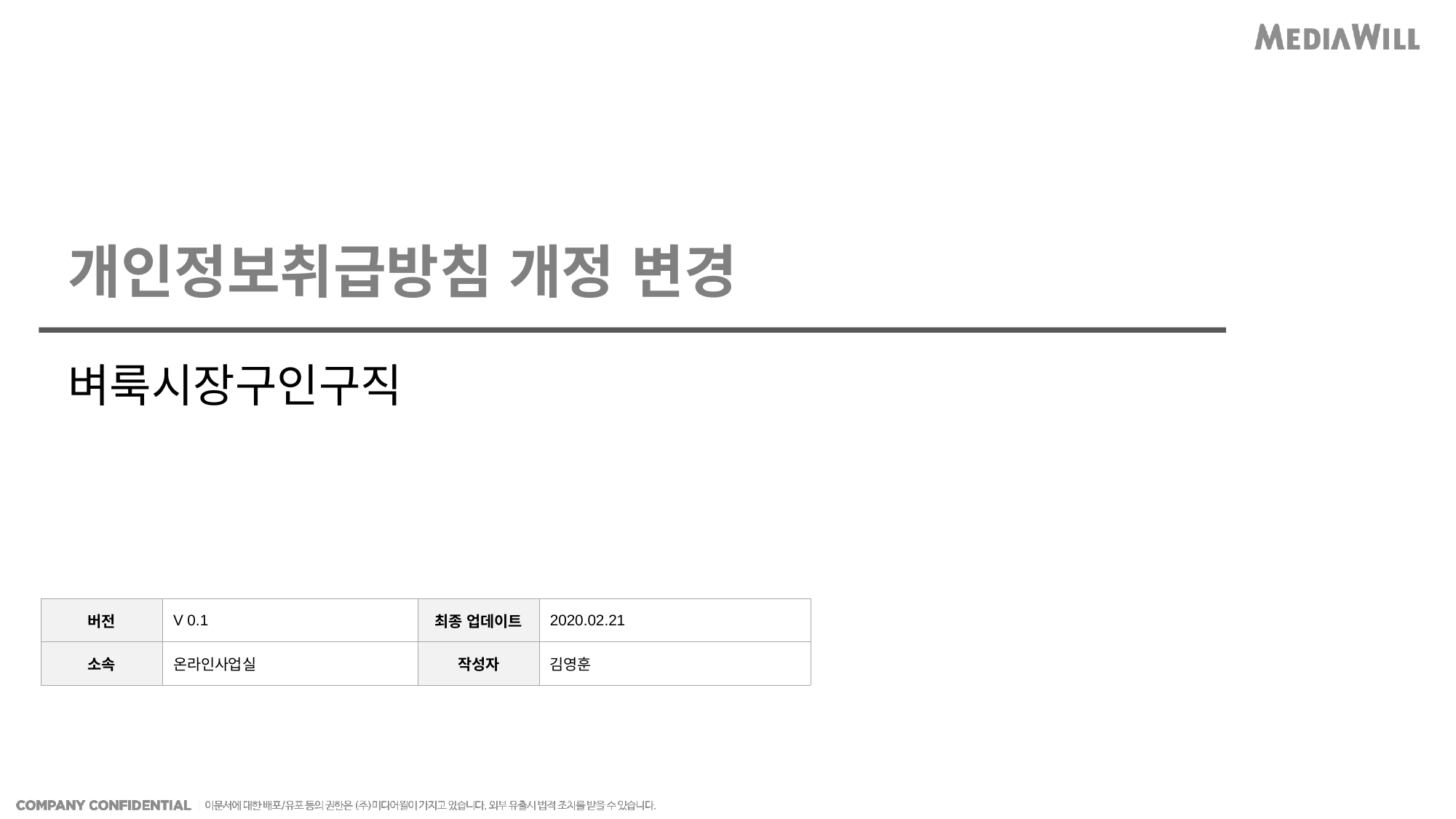

# 개인정보취급방침 개정 변경
벼룩시장구인구직
| 버전 | V 0.1 | 최종 업데이트 | 2020.02.21 |
| --- | --- | --- | --- |
| 소속 | 온라인사업실 | 작성자 | 김영훈 |